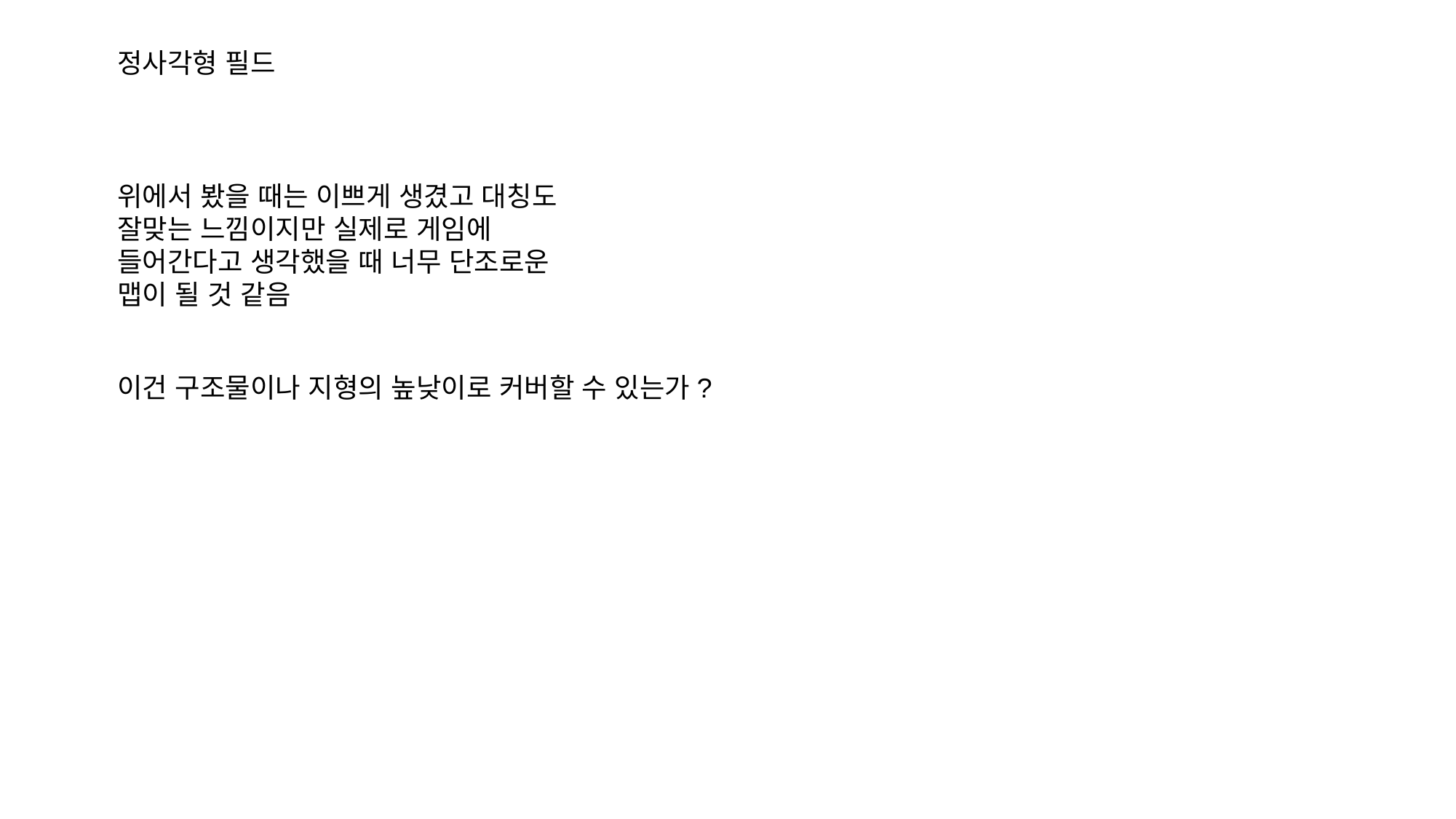

정사각형 필드
위에서 봤을 때는 이쁘게 생겼고 대칭도 잘맞는 느낌이지만 실제로 게임에 들어간다고 생각했을 때 너무 단조로운 맵이 될 것 같음
이건 구조물이나 지형의 높낮이로 커버할 수 있는가?